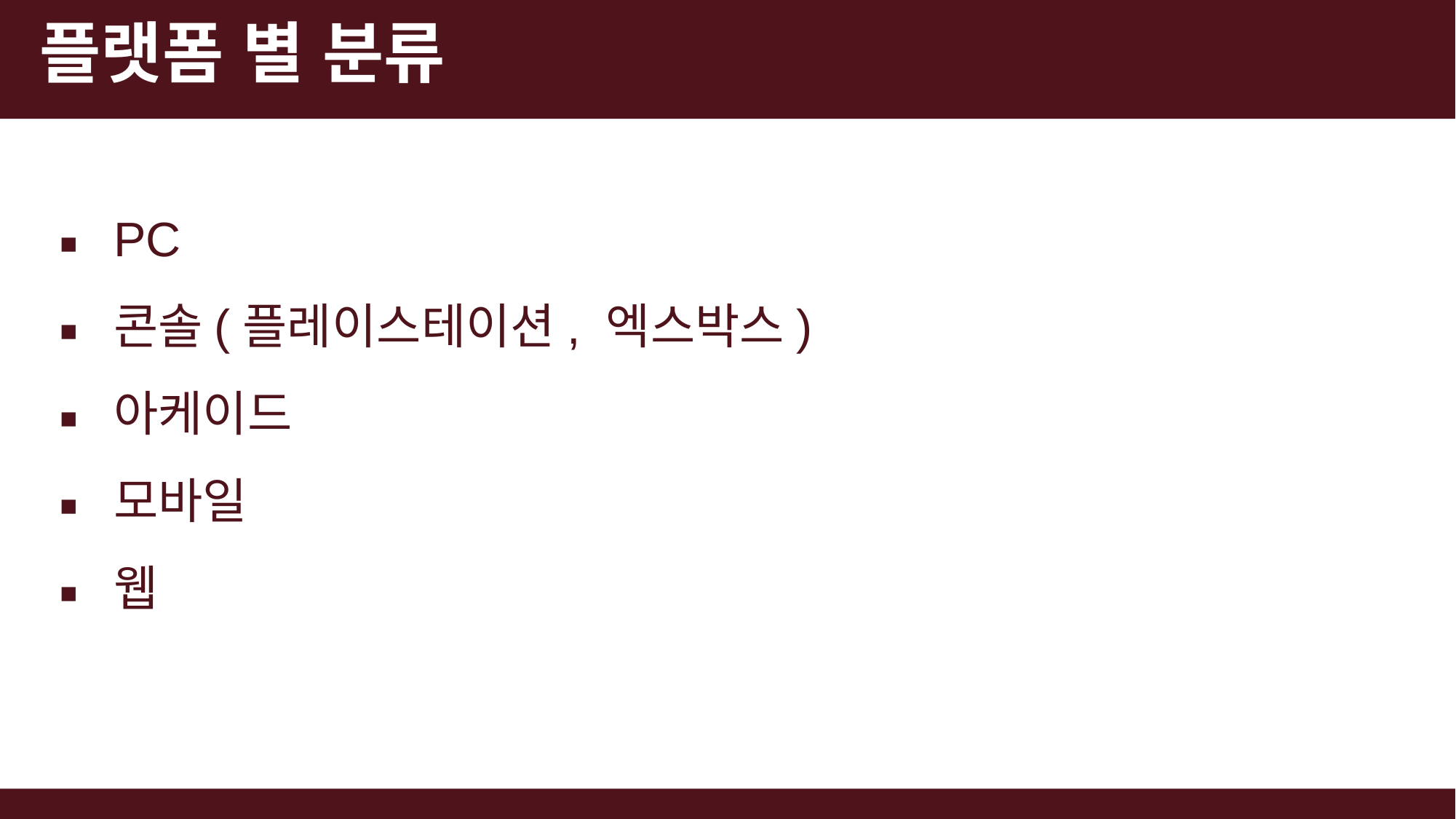

# 플랫폼 별 분류
PC
콘솔(플레이스테이션, 엑스박스)
아케이드
모바일
웹